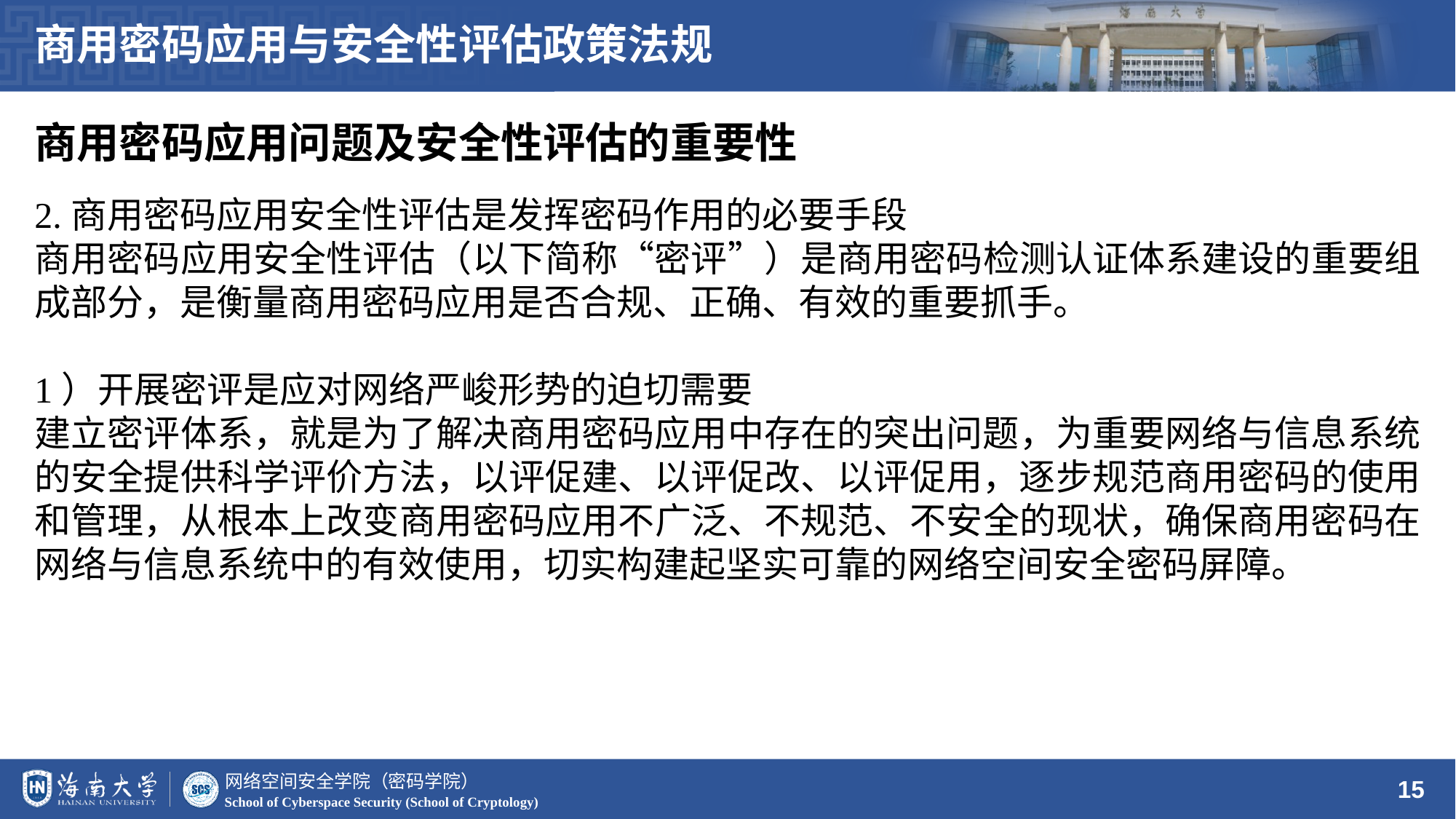

商用密码应用与安全性评估政策法规

商用密码应用问题及安全性评估的重要性
2.商用密码应用安全性评估是发挥密码作用的必要手段
商用密码应用安全性评估（以下简称“密评”）是商用密码检测认证体系建设的重要组成部分，是衡量商用密码应用是否合规、正确、有效的重要抓手。

1）开展密评是应对网络严峻形势的迫切需要
建立密评体系，就是为了解决商用密码应用中存在的突出问题，为重要网络与信息系统的安全提供科学评价方法，以评促建、以评促改、以评促用，逐步规范商用密码的使用和管理，从根本上改变商用密码应用不广泛、不规范、不安全的现状，确保商用密码在网络与信息系统中的有效使用，切实构建起坚实可靠的网络空间安全密码屏障。

15